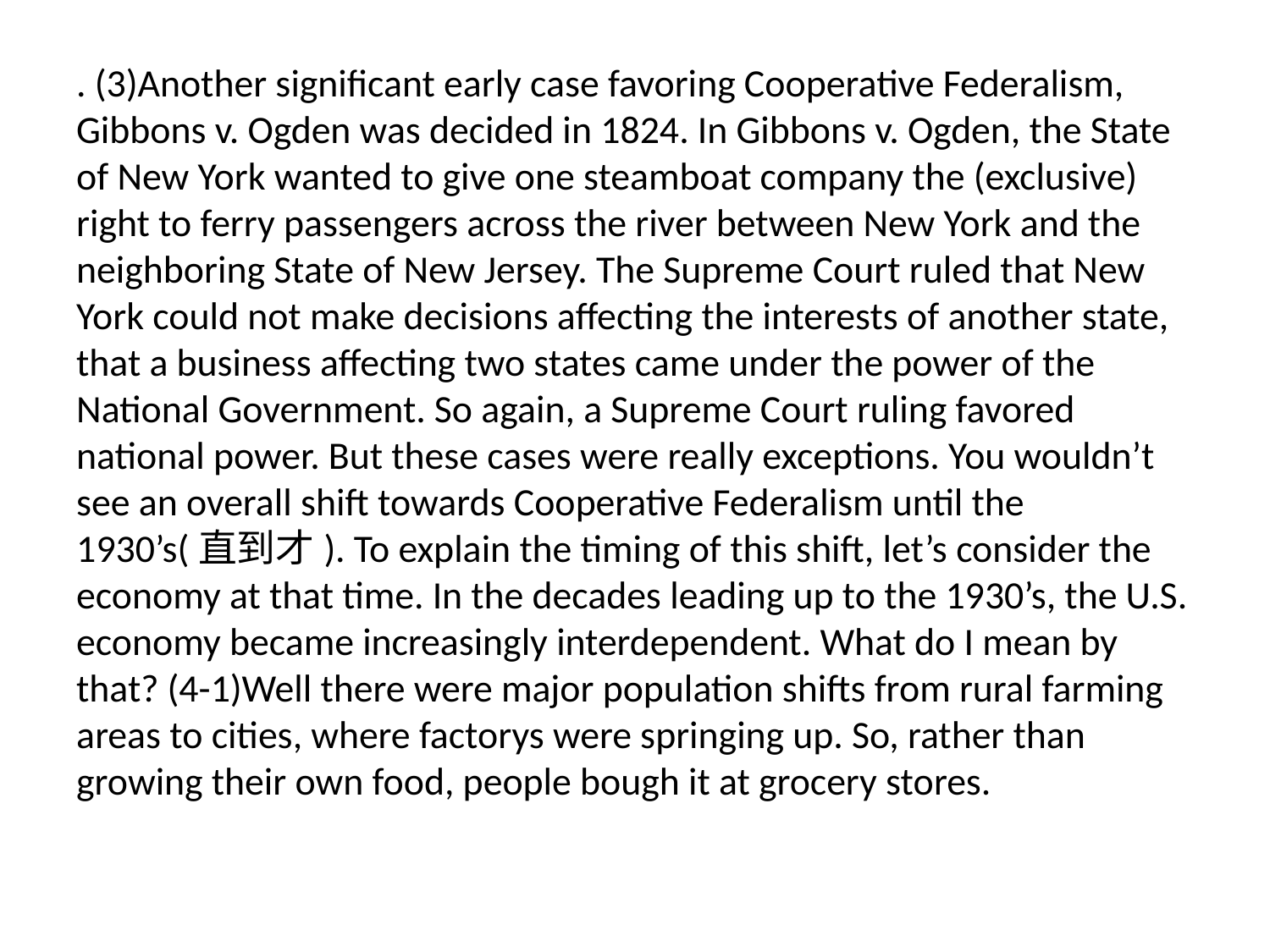

. (3)Another significant early case favoring Cooperative Federalism, Gibbons v. Ogden was decided in 1824. In Gibbons v. Ogden, the State of New York wanted to give one steamboat company the (exclusive) right to ferry passengers across the river between New York and the neighboring State of New Jersey. The Supreme Court ruled that New York could not make decisions affecting the interests of another state, that a business affecting two states came under the power of the National Government. So again, a Supreme Court ruling favored national power. But these cases were really exceptions. You wouldn’t see an overall shift towards Cooperative Federalism until the 1930’s(直到才). To explain the timing of this shift, let’s consider the economy at that time. In the decades leading up to the 1930’s, the U.S. economy became increasingly interdependent. What do I mean by that? (4-1)Well there were major population shifts from rural farming areas to cities, where factorys were springing up. So, rather than growing their own food, people bough it at grocery stores.